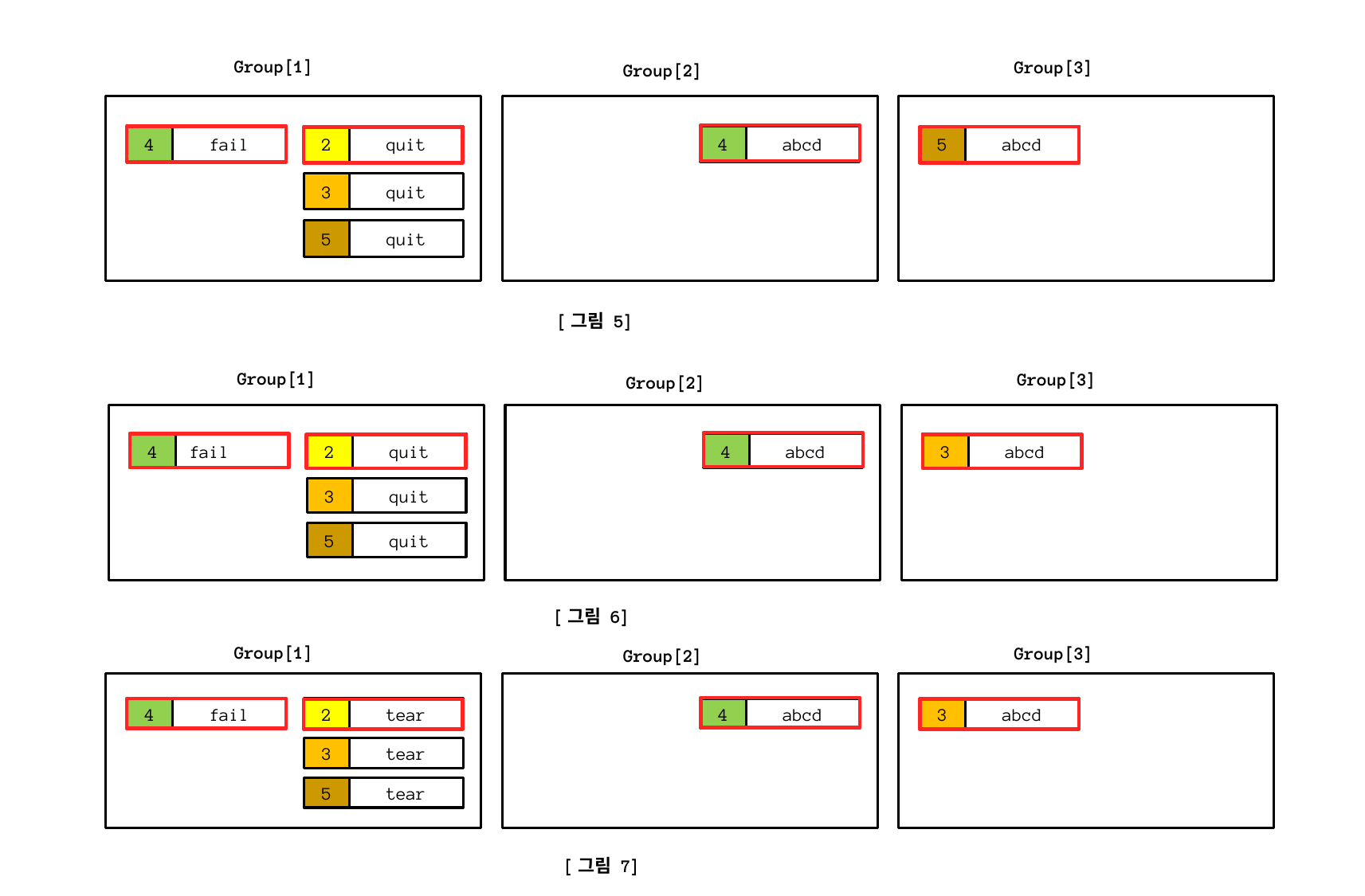

Group[1]

4
fail
2
quit

3
quit
5
quit
Group[3]
5
abcd

Group[2]

4
abcd
[그림 5]
Group[1]

fail

4
2
quit

3
quit
5
quit
Group[3]
3
abcd

Group[2]

4
abcd
[그림 6]
Group[1]

4
fail
2
tear

3
tear
5
tear
Group[3]
3
abcd

Group[2]

4
abcd
[그림 7]